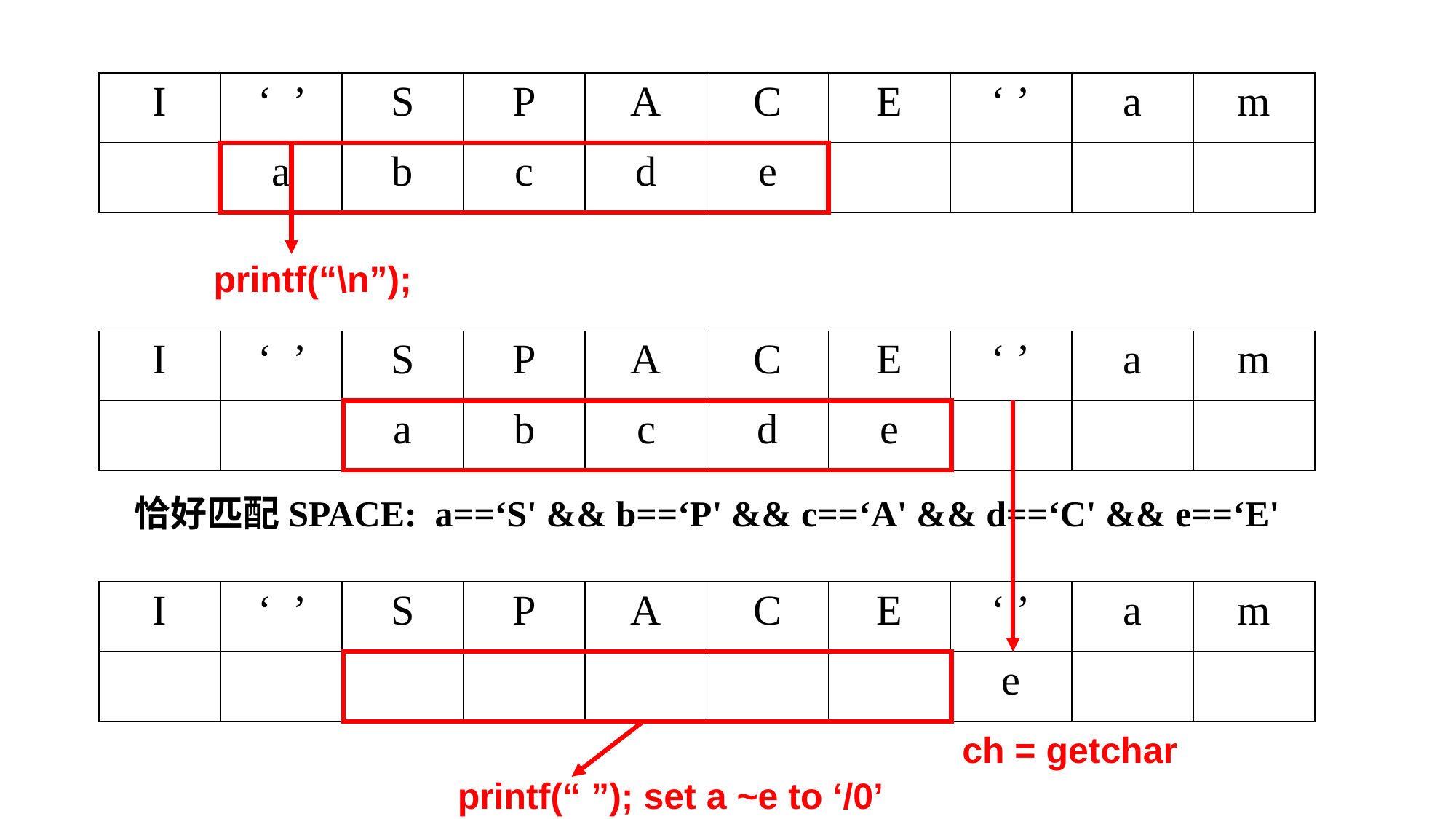

| I | ‘ ’ | S | P | A | C | E | ‘ ’ | a | m |
| --- | --- | --- | --- | --- | --- | --- | --- | --- | --- |
|  | a | b | c | d | e |  |  |  |  |

printf(“\n”);
| I | ‘ ’ | S | P | A | C | E | ‘ ’ | a | m |
| --- | --- | --- | --- | --- | --- | --- | --- | --- | --- |
|  |  | a | b | c | d | e |  |  |  |

恰好匹配SPACE:  a==‘S' && b==‘P' && c==‘A' && d==‘C' && e==‘E'
| I | ‘ ’ | S | P | A | C | E | ‘ ’ | a | m |
| --- | --- | --- | --- | --- | --- | --- | --- | --- | --- |
|  |  |  |  |  |  |  | e |  |  |

ch = getchar
printf(“ ”); set a ~e to ‘/0’